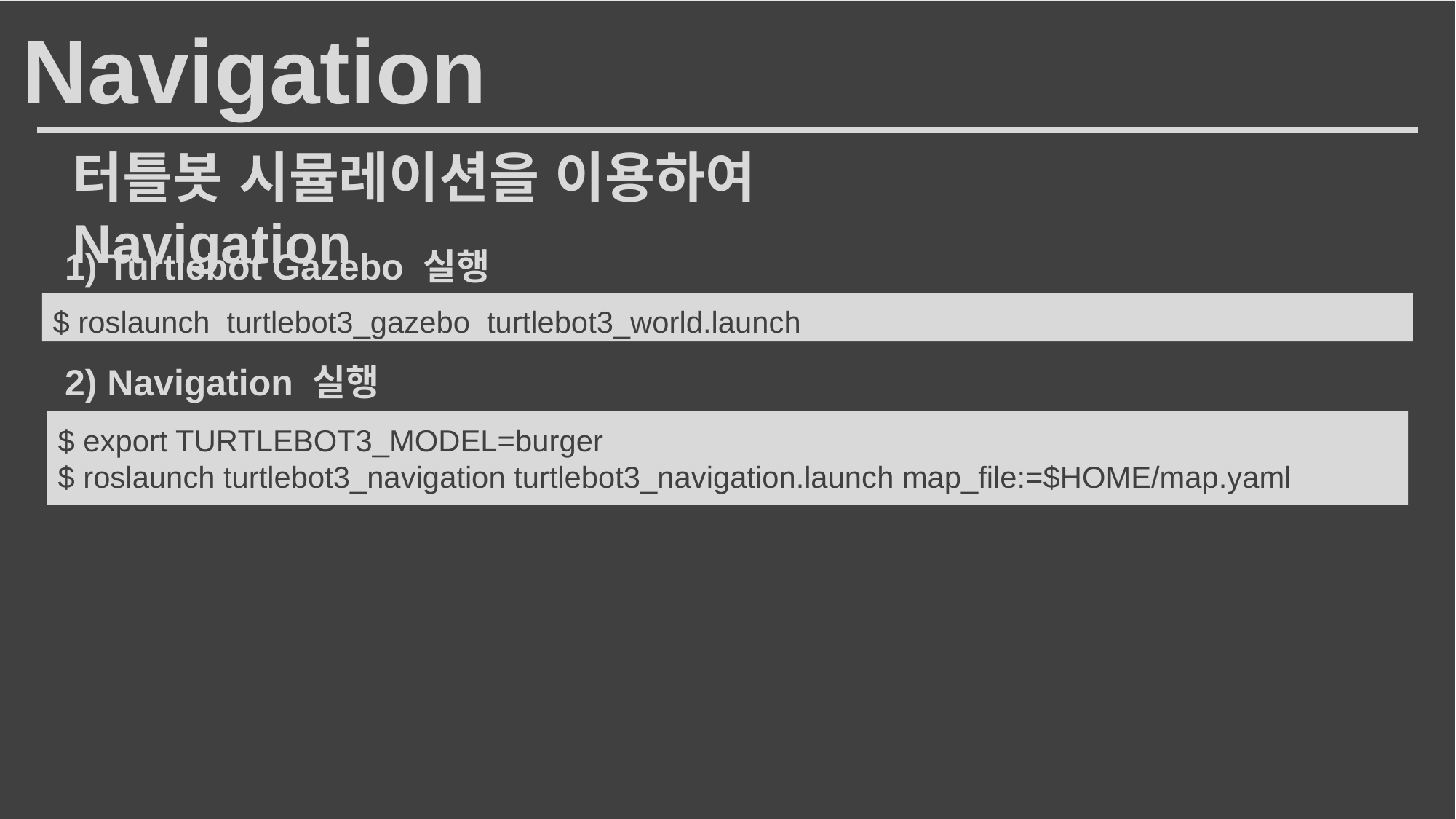

13
Navigation
터틀봇 시뮬레이션을 이용하여 Navigation
1) Turtlebot Gazebo 실행
$ roslaunch  turtlebot3_gazebo  turtlebot3_world.launch
2) Navigation 실행
$ export TURTLEBOT3_MODEL=burger
$ roslaunch turtlebot3_navigation turtlebot3_navigation.launch map_file:=$HOME/map.yaml